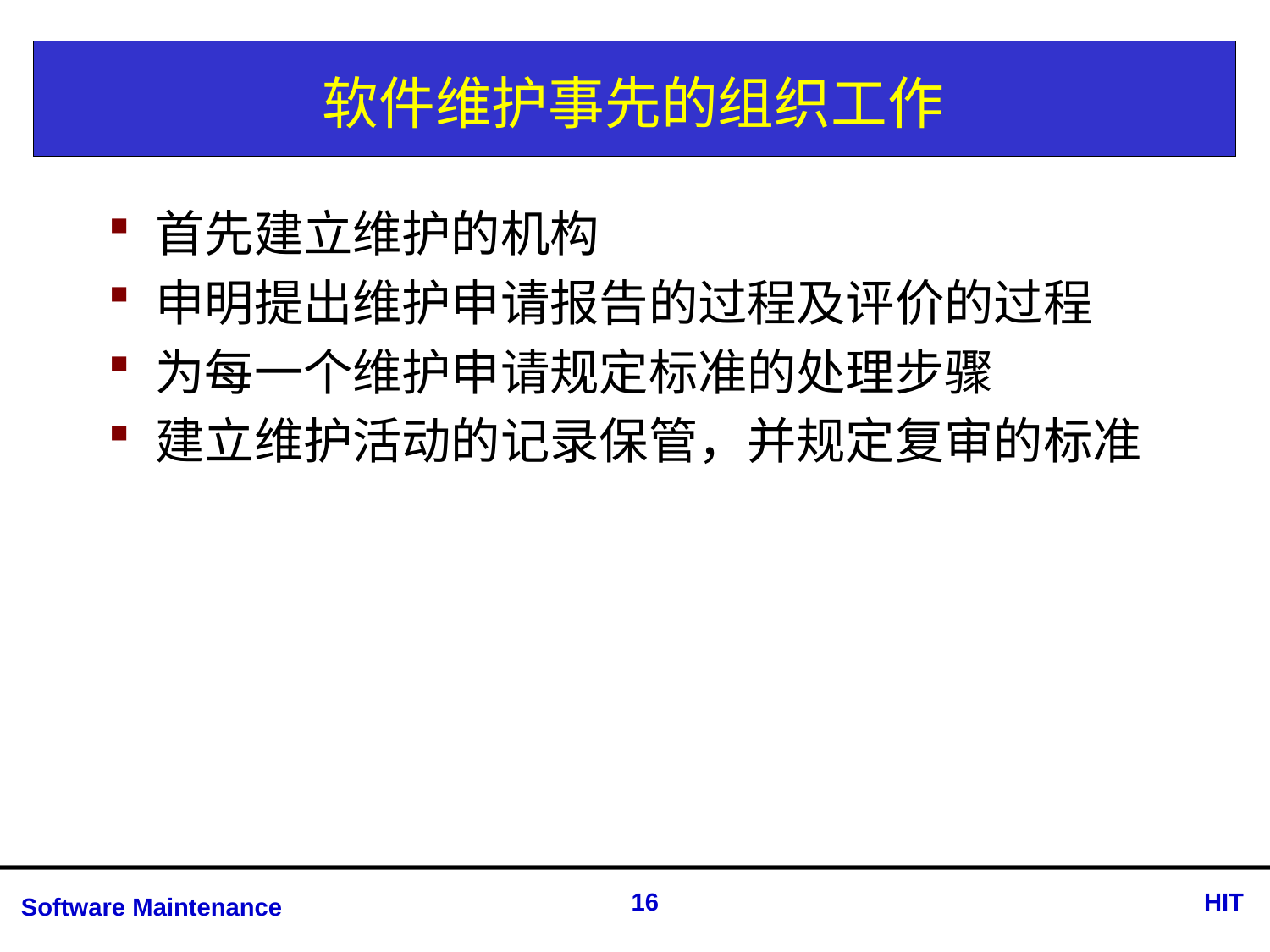

# 软件维护事先的组织工作
首先建立维护的机构
申明提出维护申请报告的过程及评价的过程
为每一个维护申请规定标准的处理步骤
建立维护活动的记录保管，并规定复审的标准